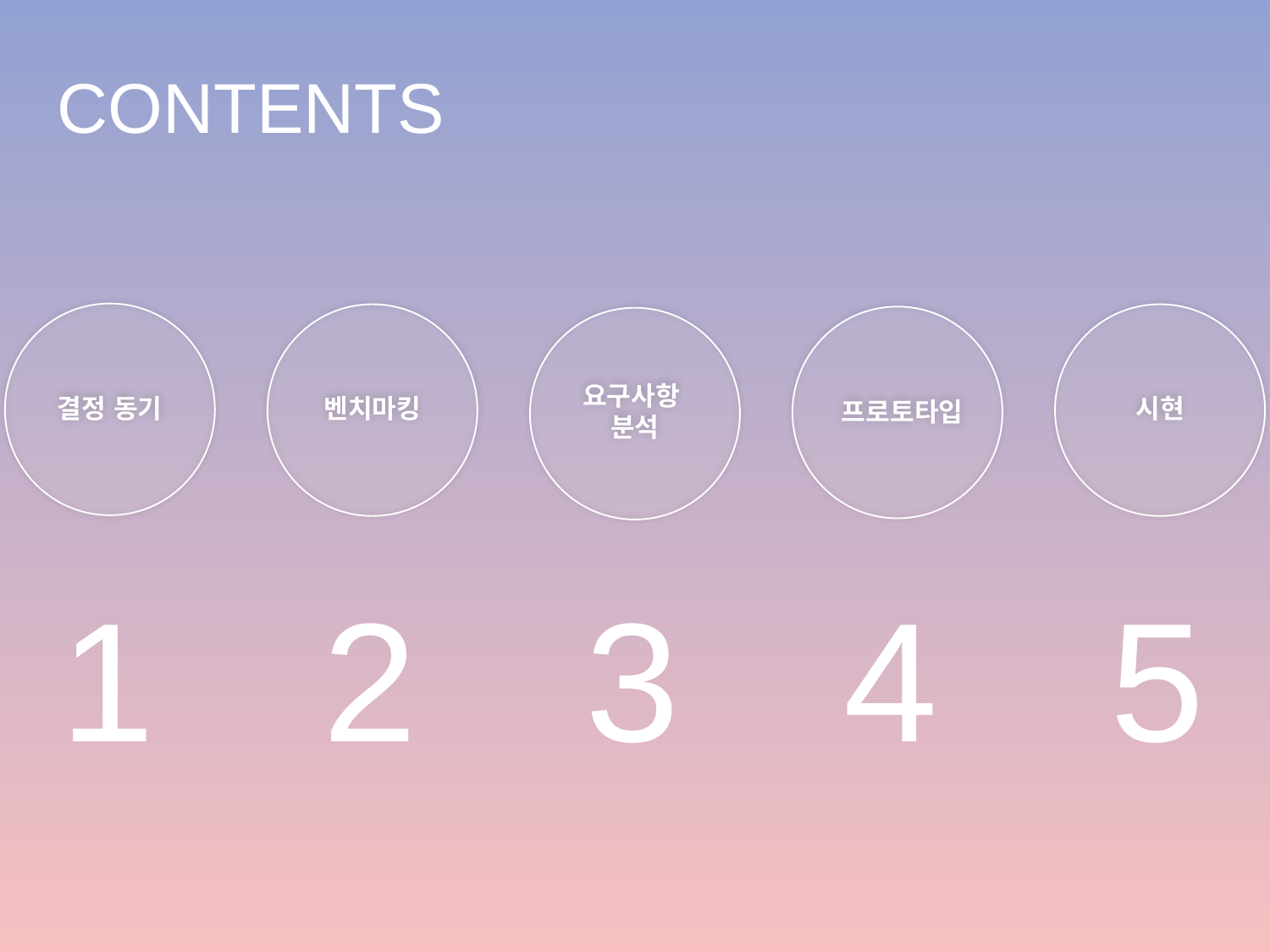

CONTENTS

요구사항
분석
벤치마킹
시현
결정 동기
프로토타입
1
2
3
4
5